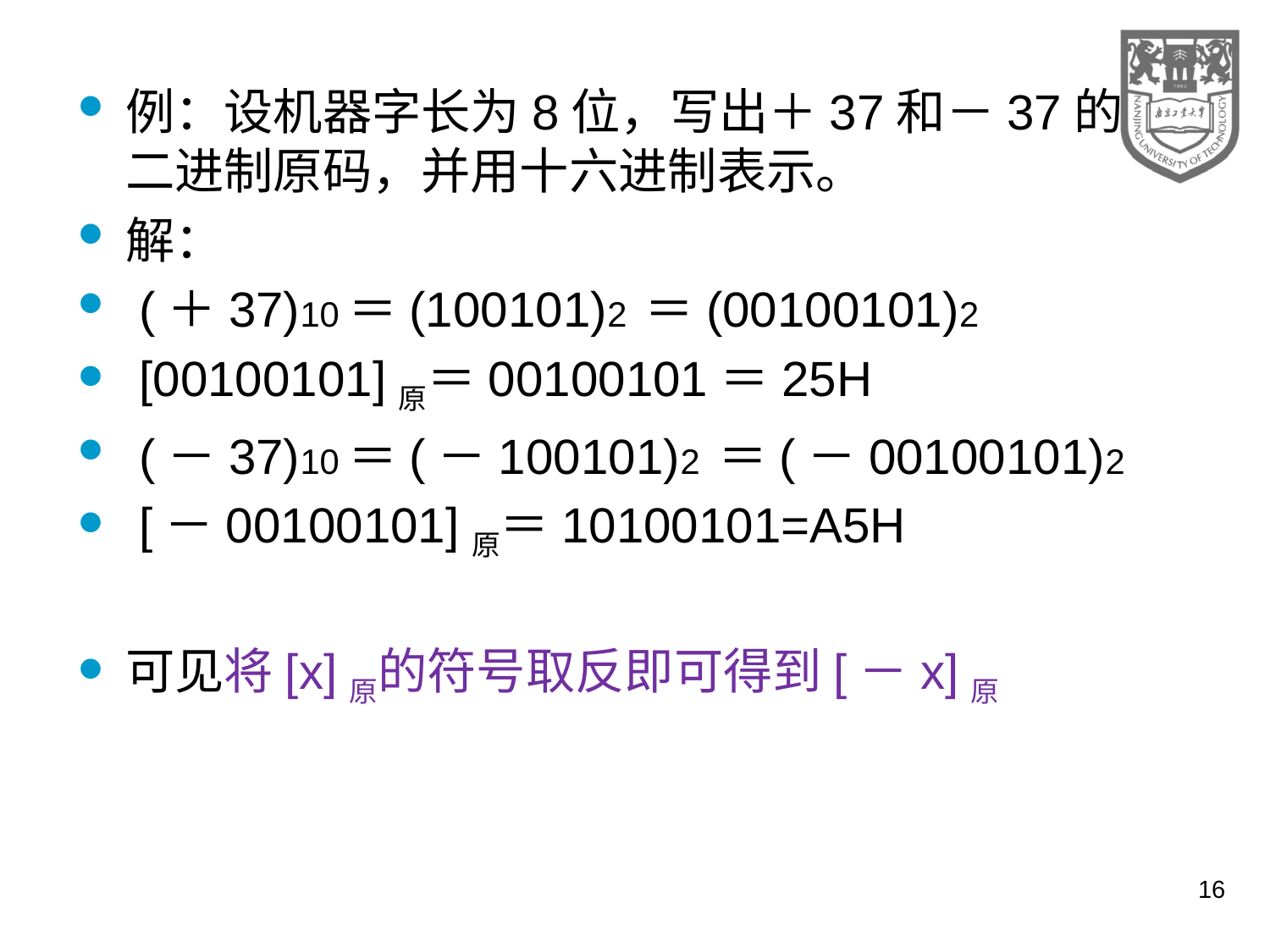

例：设机器字长为8位，写出＋37和－37的二进制原码，并用十六进制表示。
解：
 (＋37)10＝(100101)2 ＝(00100101)2
 [00100101]原＝00100101＝25H
 (－37)10＝(－100101)2 ＝(－00100101)2
 [－00100101]原＝10100101=A5H

可见将[x]原的符号取反即可得到[－x]原
16